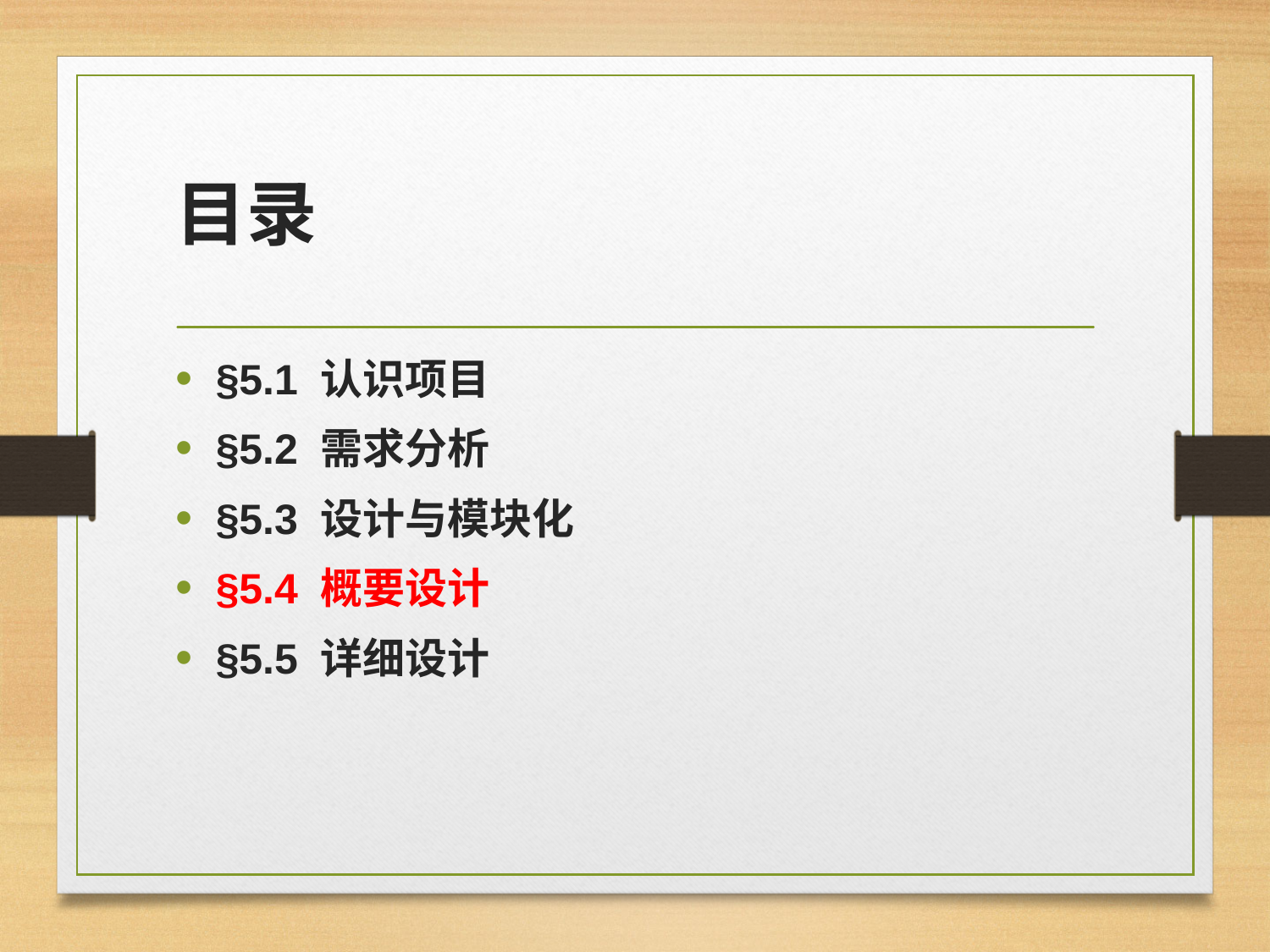

# 目录
§5.1 认识项目
§5.2 需求分析
§5.3 设计与模块化
§5.4 概要设计
§5.5 详细设计